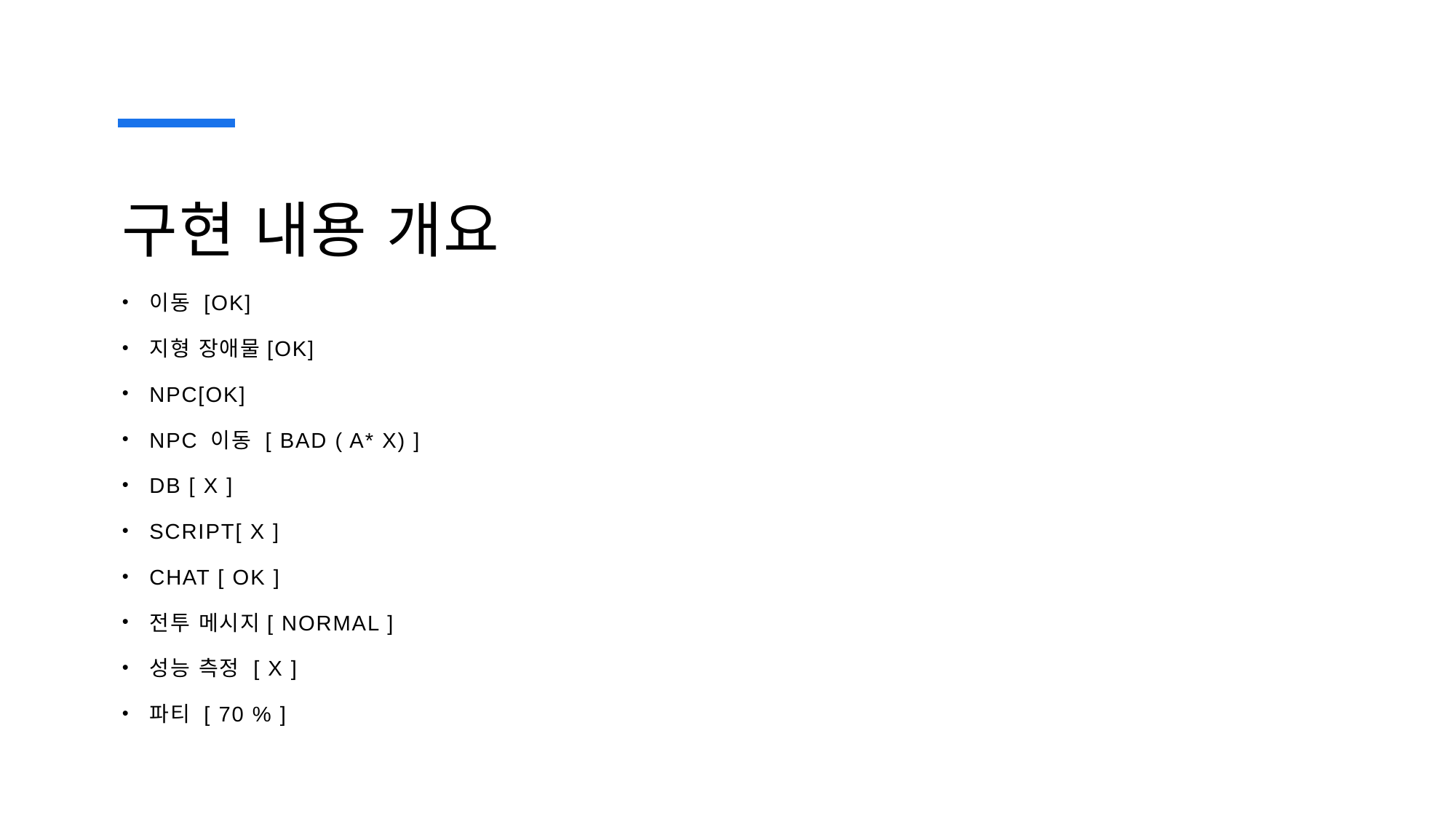

# 구현 내용 개요
이동 [OK]
지형 장애물[OK]
NPC[OK]
NPC 이동 [ BAD ( A* X) ]
DB [ X ]
SCRIPT[ X ]
CHAT [ OK ]
전투 메시지[ NORMAL ]
성능 측정 [ X ]
파티 [ 70 % ]